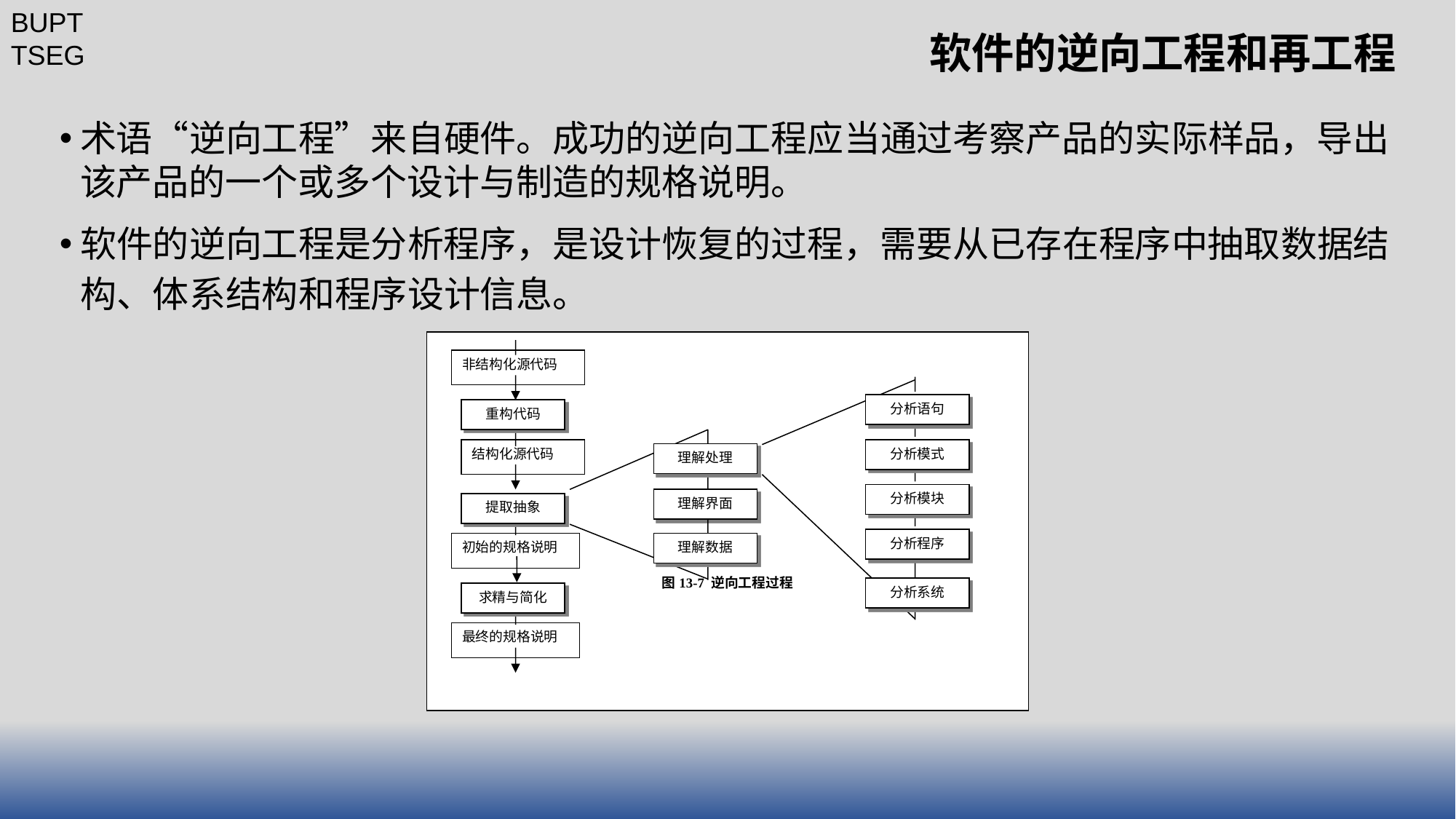

# 软件的逆向工程和再工程
术语“逆向工程”来自硬件。成功的逆向工程应当通过考察产品的实际样品，导出该产品的一个或多个设计与制造的规格说明。
软件的逆向工程是分析程序，是设计恢复的过程，需要从已存在程序中抽取数据结构、体系结构和程序设计信息。

图13-7 逆向工程过程

非结构化源代码

分析语句
重构代码

分析模式
结构化源代码
理解处理

分析模块
理解界面
提取抽象

分析程序
初始的规格说明
理解数据

分析系统
求精与简化
最终的规格说明